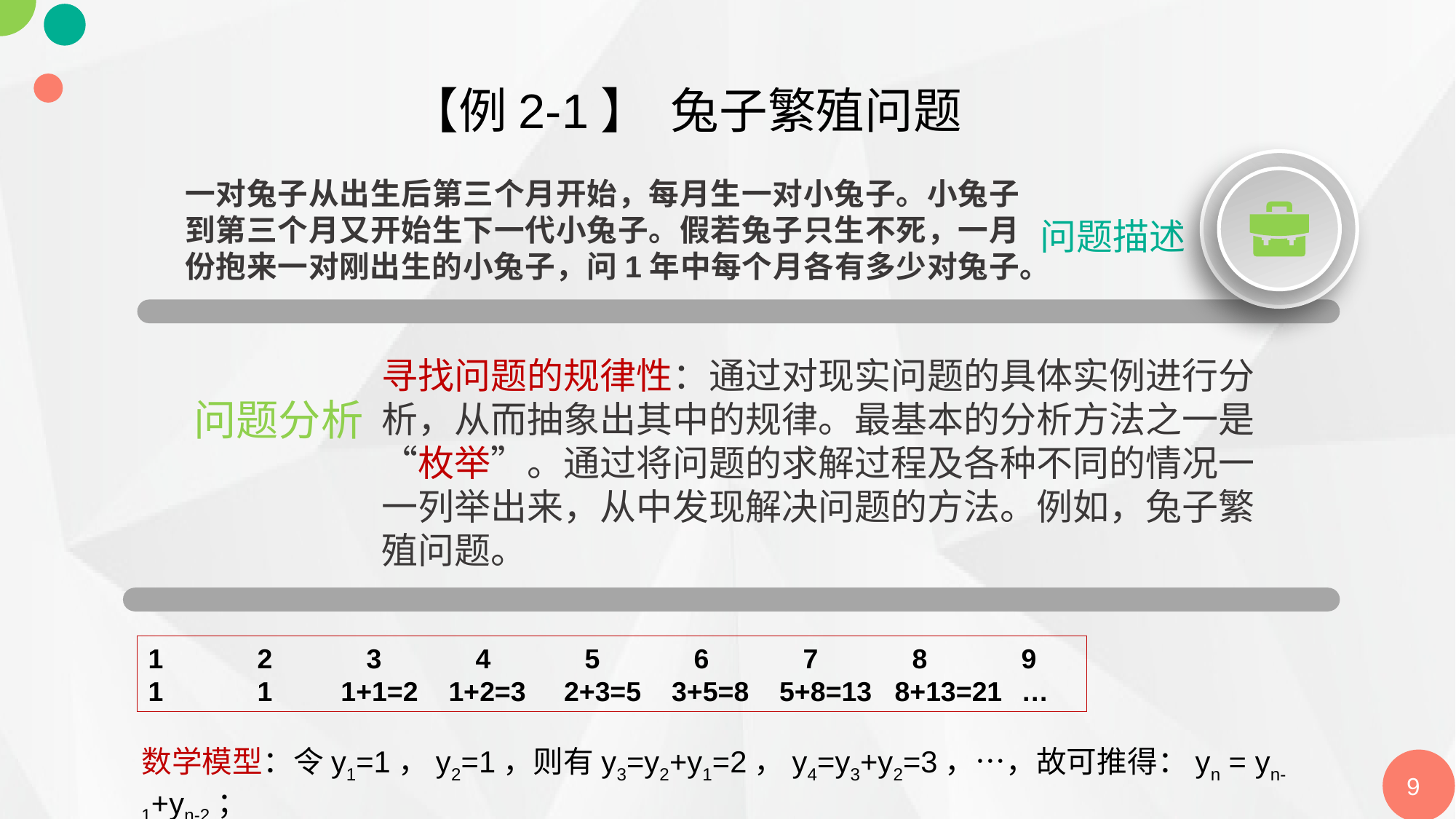

【例2-1】  兔子繁殖问题

一对兔子从出生后第三个月开始，每月生一对小兔子。小兔子到第三个月又开始生下一代小兔子。假若兔子只生不死，一月份抱来一对刚出生的小兔子，问1年中每个月各有多少对兔子。
问题描述

寻找问题的规律性：通过对现实问题的具体实例进行分析，从而抽象出其中的规律。最基本的分析方法之一是“枚举”。通过将问题的求解过程及各种不同的情况一一列举出来，从中发现解决问题的方法。例如，兔子繁殖问题。
问题分析

1	2	3	4	5	6	7	8	9
1    	1         1+1=2    1+2=3     2+3=5    3+5=8    5+8=13   8+13=21	…
数学模型：令y1=1，y2=1，则有y3=y2+y1=2，y4=y3+y2=3，…，故可推得：yn = yn-1+yn-2；